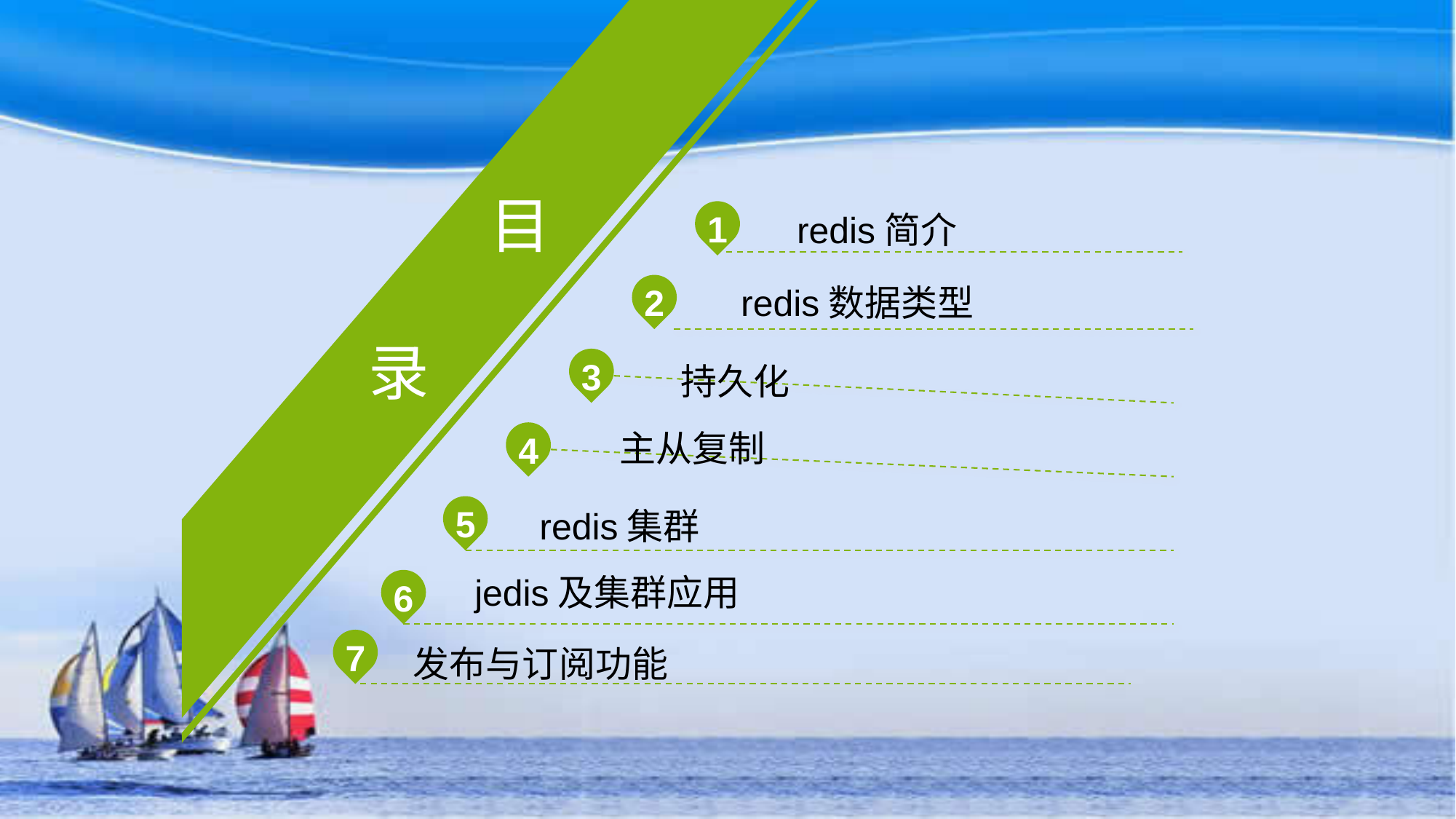

目
1
redis简介
redis数据类型
2
录
3
持久化
主从复制
4
5
redis集群
jedis及集群应用
6
7
发布与订阅功能